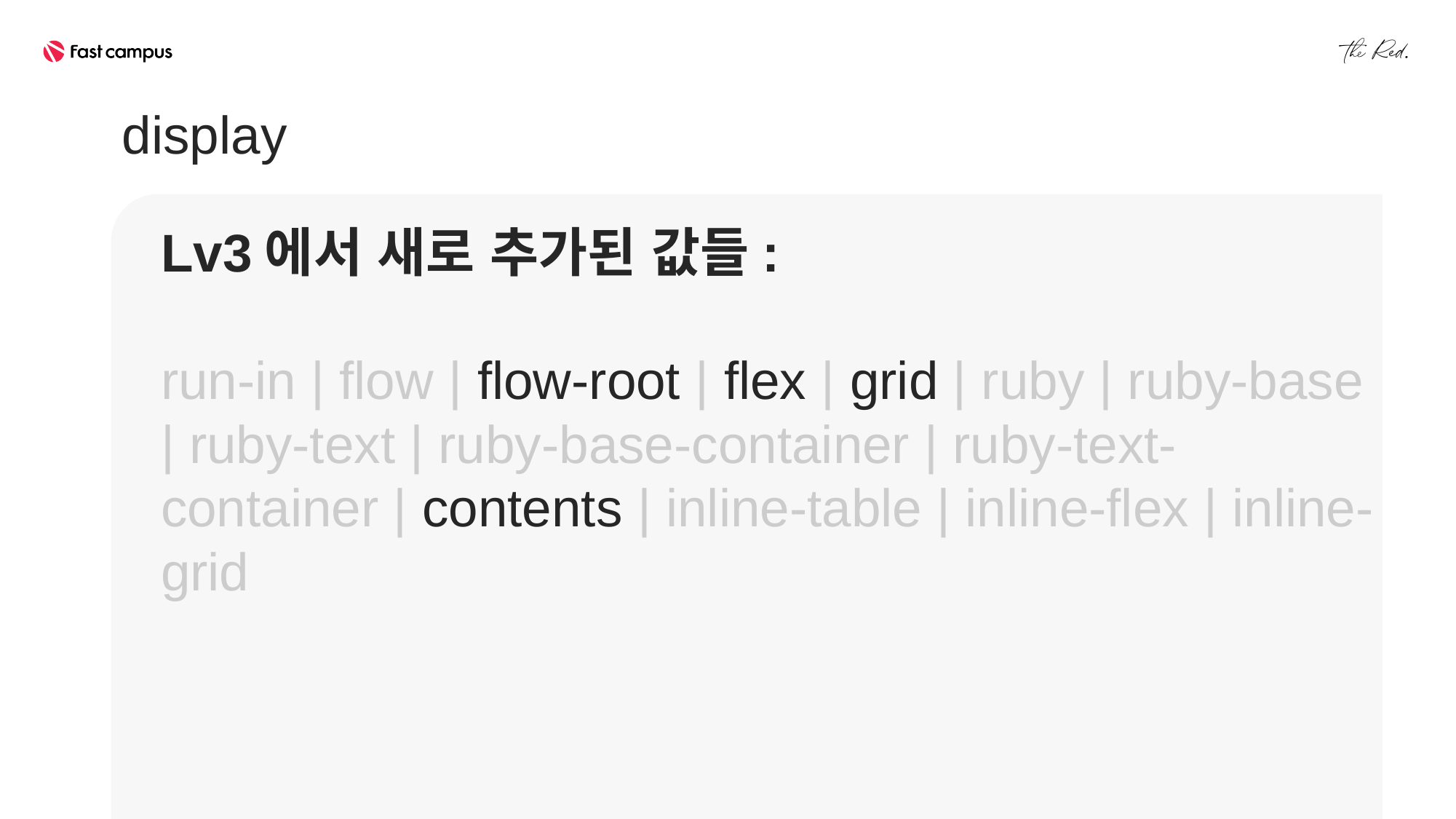

display
Lv3에서 새로 추가된 값들:

run-in | flow | flow-root | flex | grid | ruby | ruby-base | ruby-text | ruby-base-container | ruby-text-container | contents | inline-table | inline-flex | inline-grid